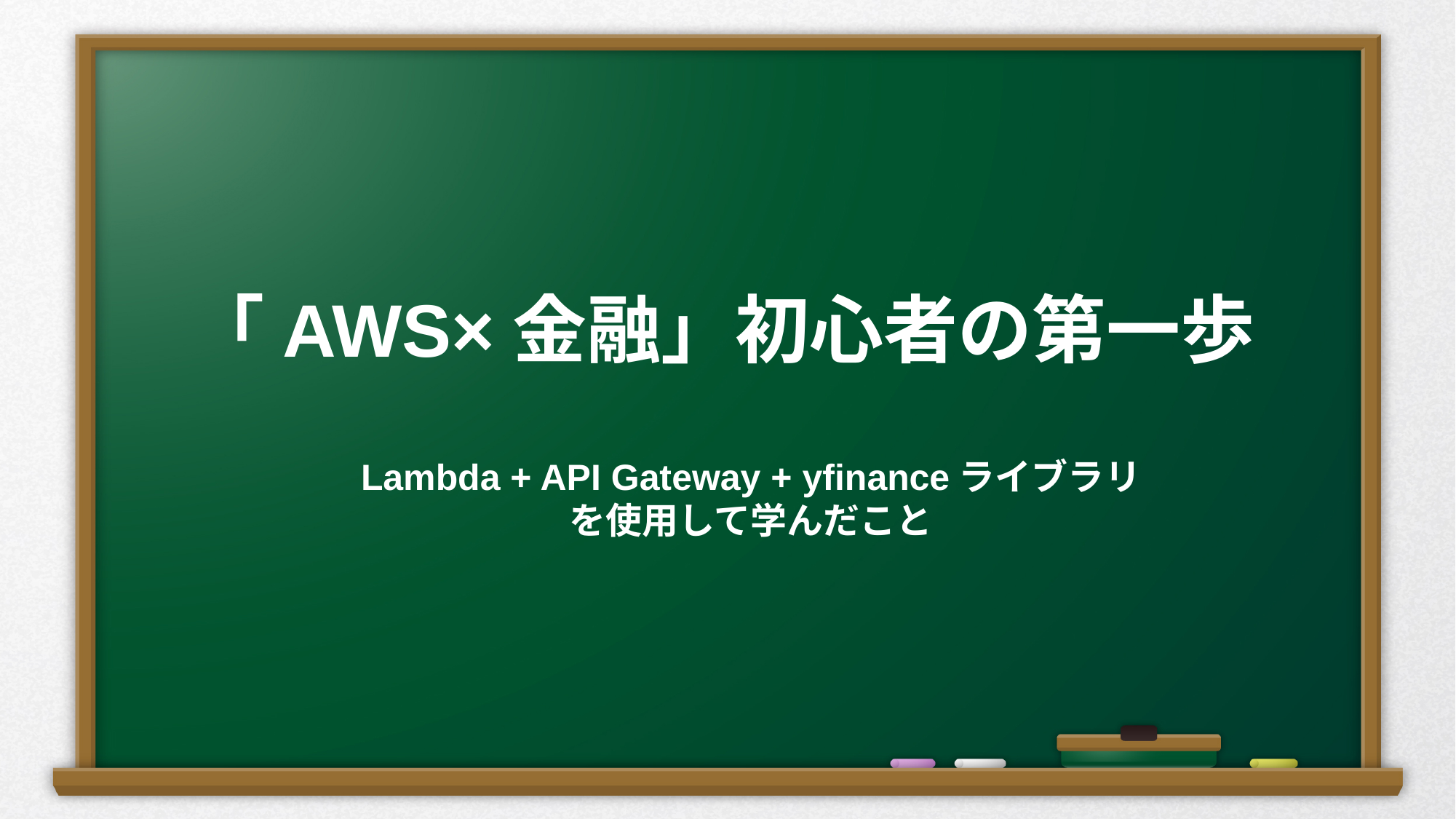

# 「AWS×金融」初心者の第一歩
Lambda + API Gateway + yfinanceライブラリ
を使用して学んだこと